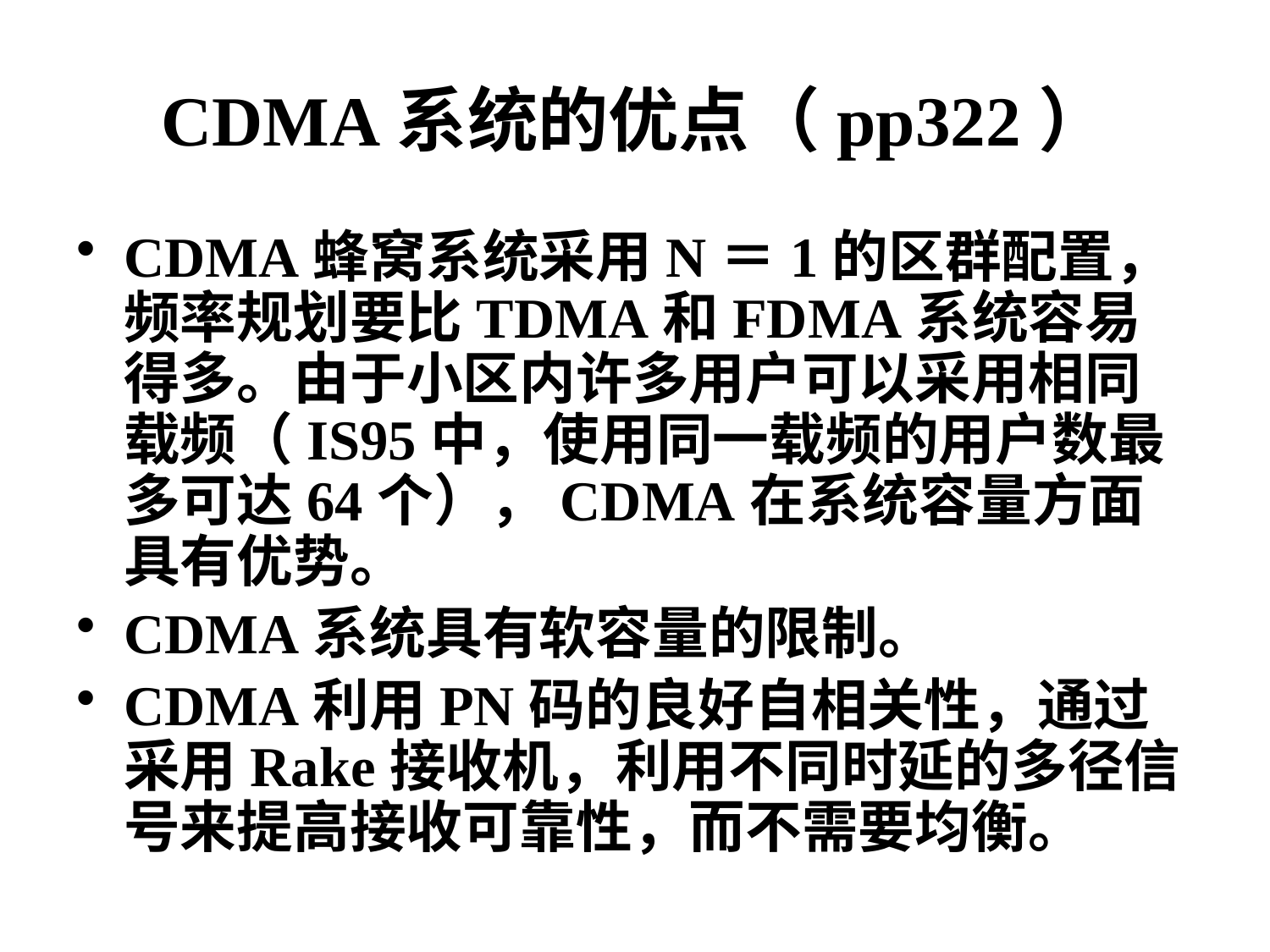

# CDMA系统的优点（pp322）
CDMA蜂窝系统采用N＝1的区群配置，频率规划要比TDMA和FDMA系统容易得多。由于小区内许多用户可以采用相同载频（IS95中，使用同一载频的用户数最多可达64个），CDMA在系统容量方面具有优势。
CDMA系统具有软容量的限制。
CDMA利用PN码的良好自相关性，通过采用Rake接收机，利用不同时延的多径信号来提高接收可靠性，而不需要均衡。